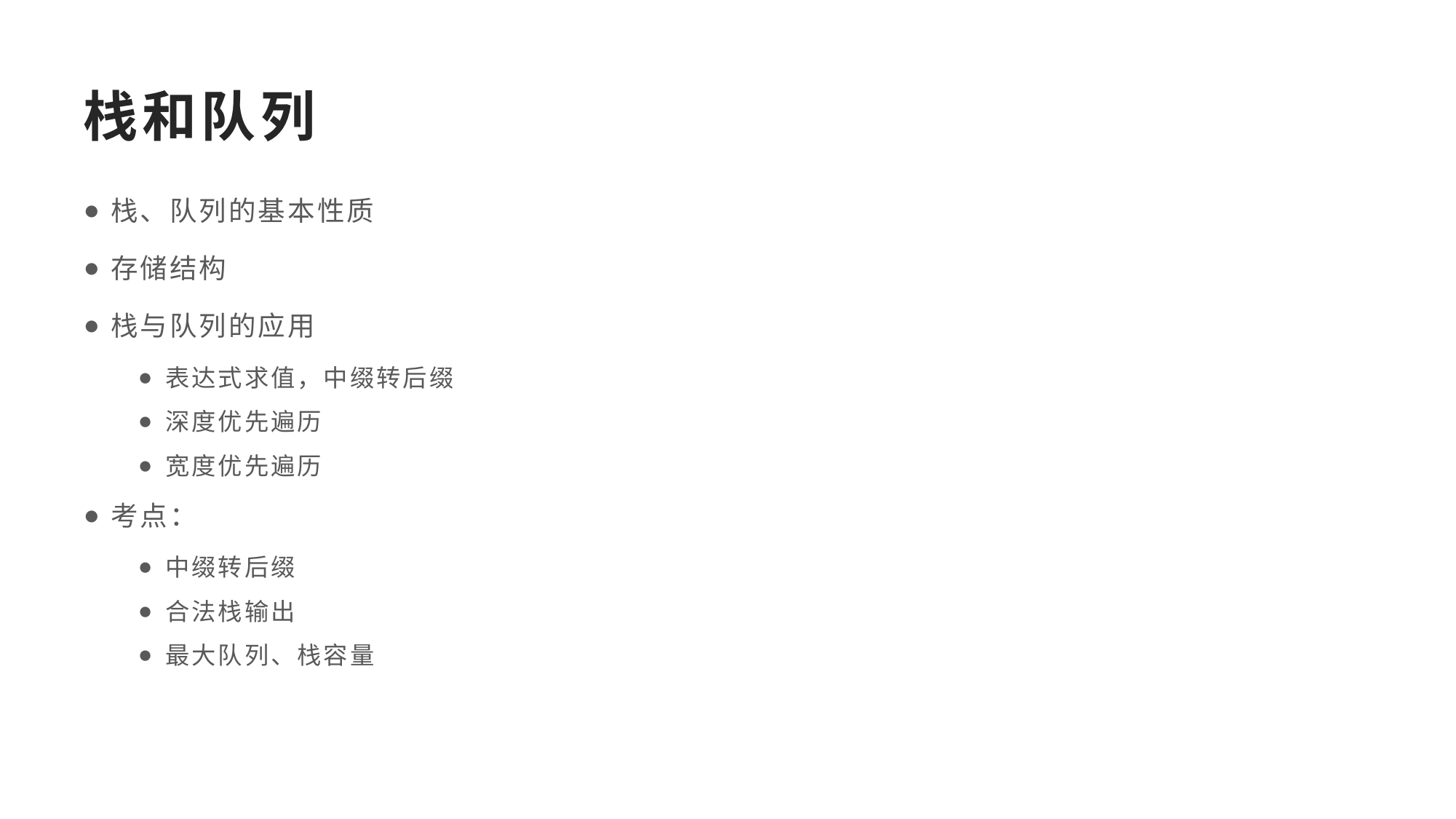

# 栈和队列
栈、队列的基本性质
存储结构
栈与队列的应用
表达式求值，中缀转后缀
深度优先遍历
宽度优先遍历
考点：
中缀转后缀
合法栈输出
最大队列、栈容量